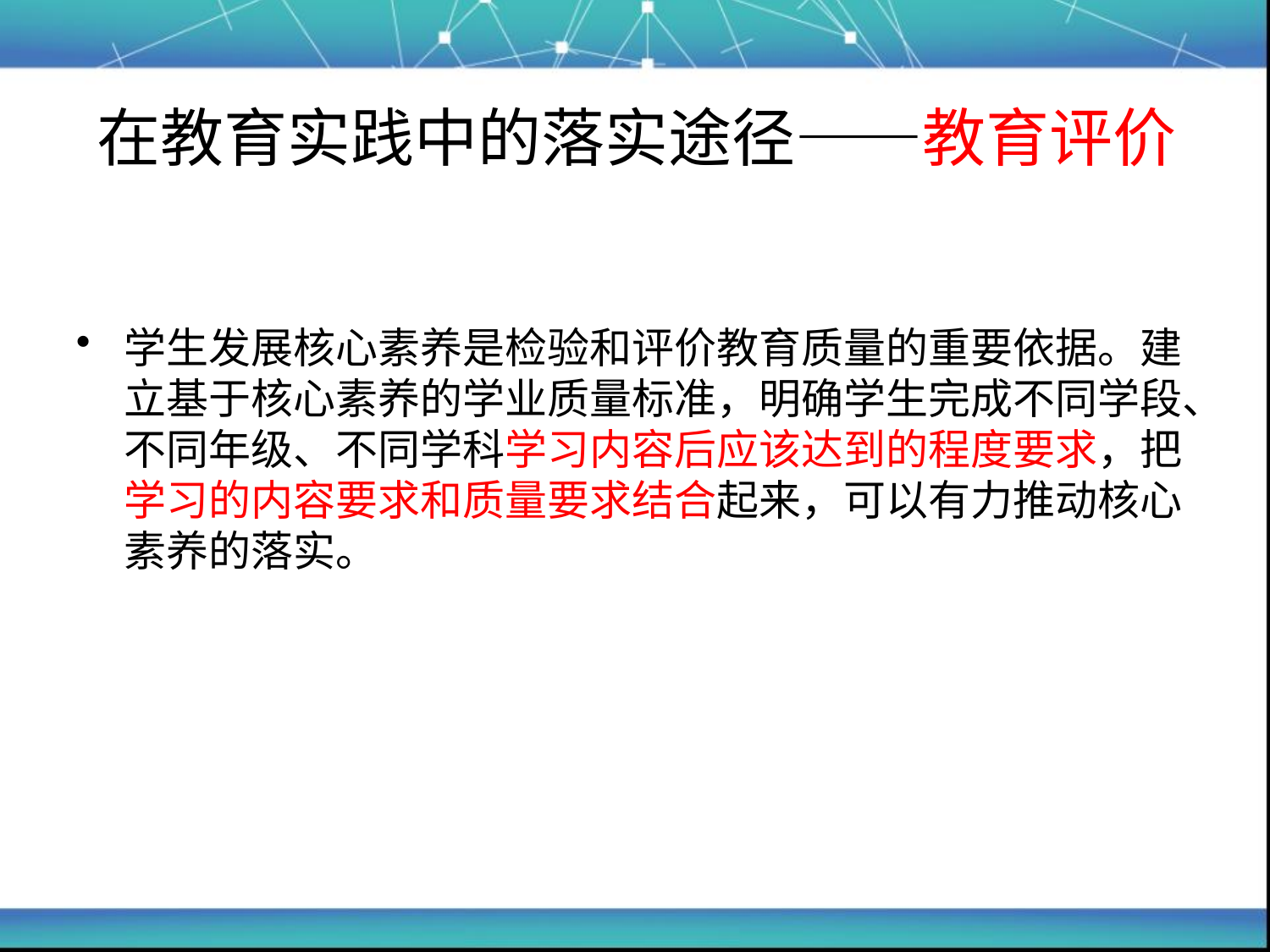

# 在教育实践中的落实途径——教育评价

学生发展核心素养是检验和评价教育质量的重要依据。建立基于核心素养的学业质量标准，明确学生完成不同学段、不同年级、不同学科学习内容后应该达到的程度要求，把学习的内容要求和质量要求结合起来，可以有力推动核心素养的落实。